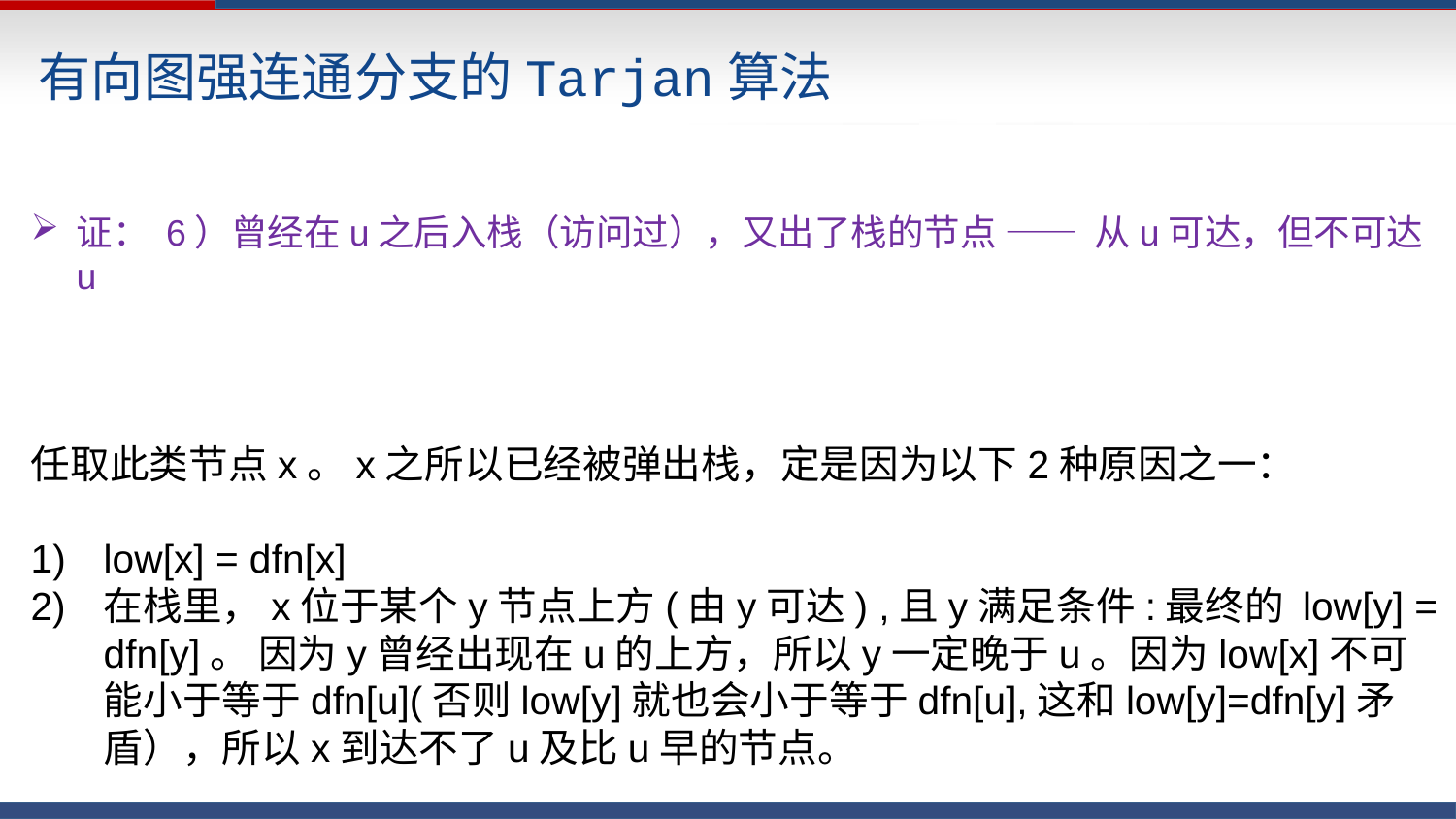

有向图强连通分支的Tarjan算法
证： 6）曾经在u之后入栈（访问过），又出了栈的节点 ——  从u可达，但不可达u

任取此类节点x。x之所以已经被弹出栈，定是因为以下2种原因之一：

low[x] = dfn[x]
在栈里，x位于某个y节点上方(由y可达) ,且y满足条件:最终的 low[y] = dfn[y]。 因为y曾经出现在u的上方，所以y一定晚于u。因为low[x]不可能小于等于dfn[u](否则low[y]就也会小于等于dfn[u],这和low[y]=dfn[y]矛盾），所以x到达不了u及比u早的节点。